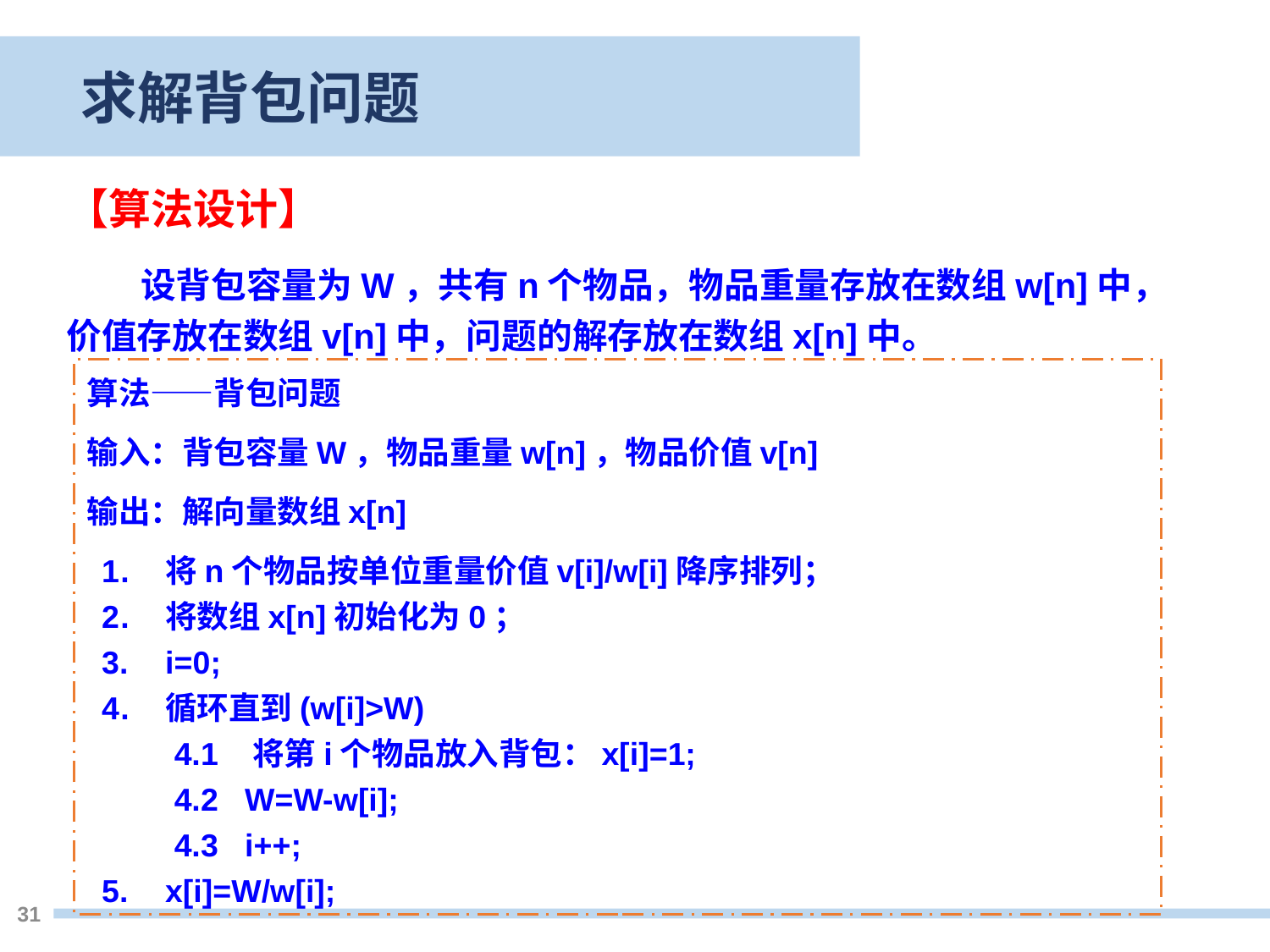

求解背包问题
【算法设计】
设背包容量为W，共有n个物品，物品重量存放在数组w[n]中，价值存放在数组v[n]中，问题的解存放在数组x[n]中。
算法——背包问题
输入：背包容量W，物品重量w[n]，物品价值v[n]
输出：解向量数组x[n]
将n个物品按单位重量价值v[i]/w[i]降序排列；
将数组x[n]初始化为0；
i=0;
循环直到(w[i]>W)
 4.1   将第i个物品放入背包：x[i]=1;
 4.2   W=W-w[i];
 4.3   i++;
x[i]=W/w[i];
31